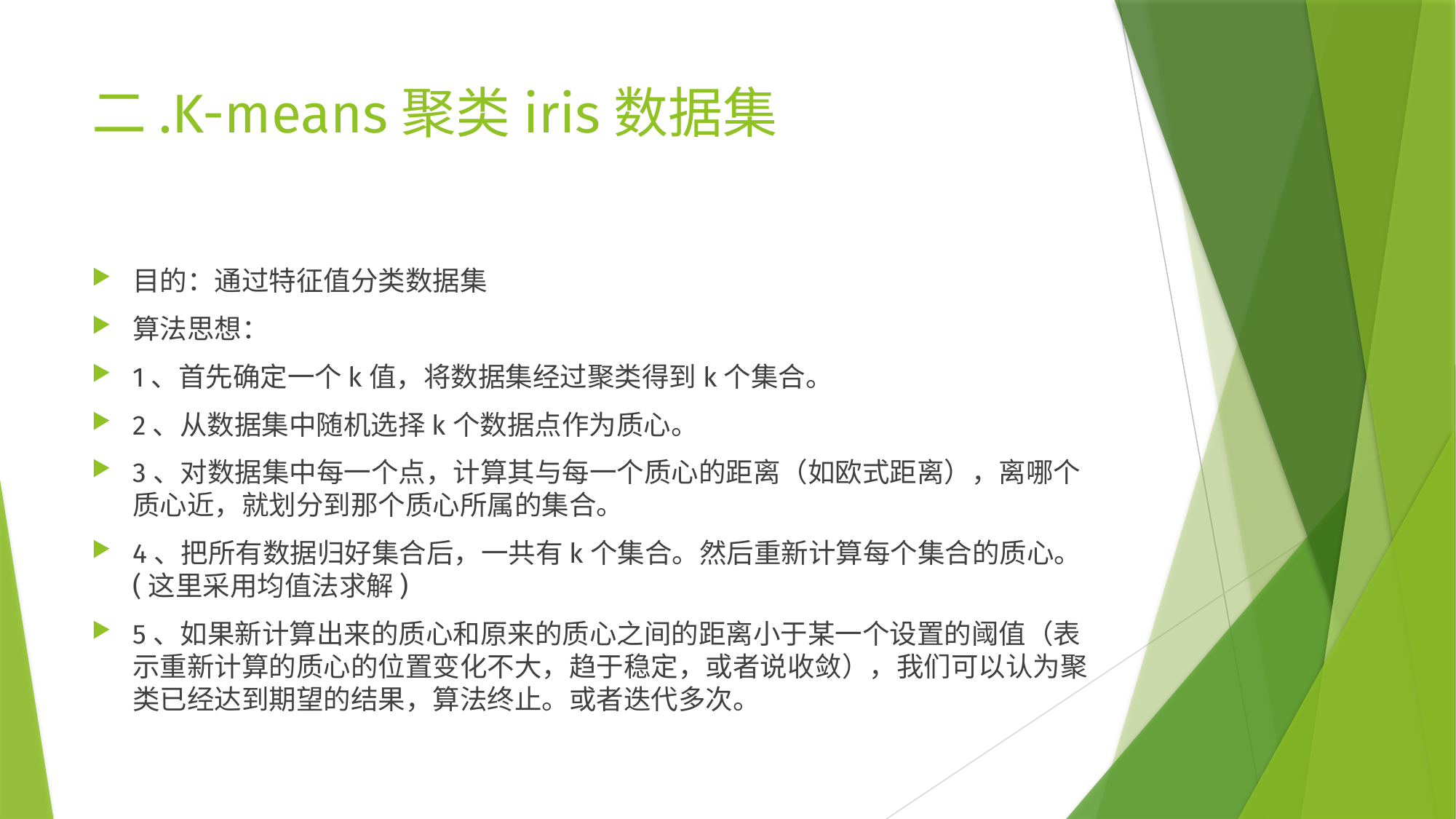

# 二.K-means聚类iris数据集
目的：通过特征值分类数据集
算法思想：
1、首先确定一个k值，将数据集经过聚类得到k个集合。
2、从数据集中随机选择k个数据点作为质心。
3、对数据集中每一个点，计算其与每一个质心的距离（如欧式距离），离哪个质心近，就划分到那个质心所属的集合。
4、把所有数据归好集合后，一共有k个集合。然后重新计算每个集合的质心。(这里采用均值法求解)
5、如果新计算出来的质心和原来的质心之间的距离小于某一个设置的阈值（表示重新计算的质心的位置变化不大，趋于稳定，或者说收敛），我们可以认为聚类已经达到期望的结果，算法终止。或者迭代多次。